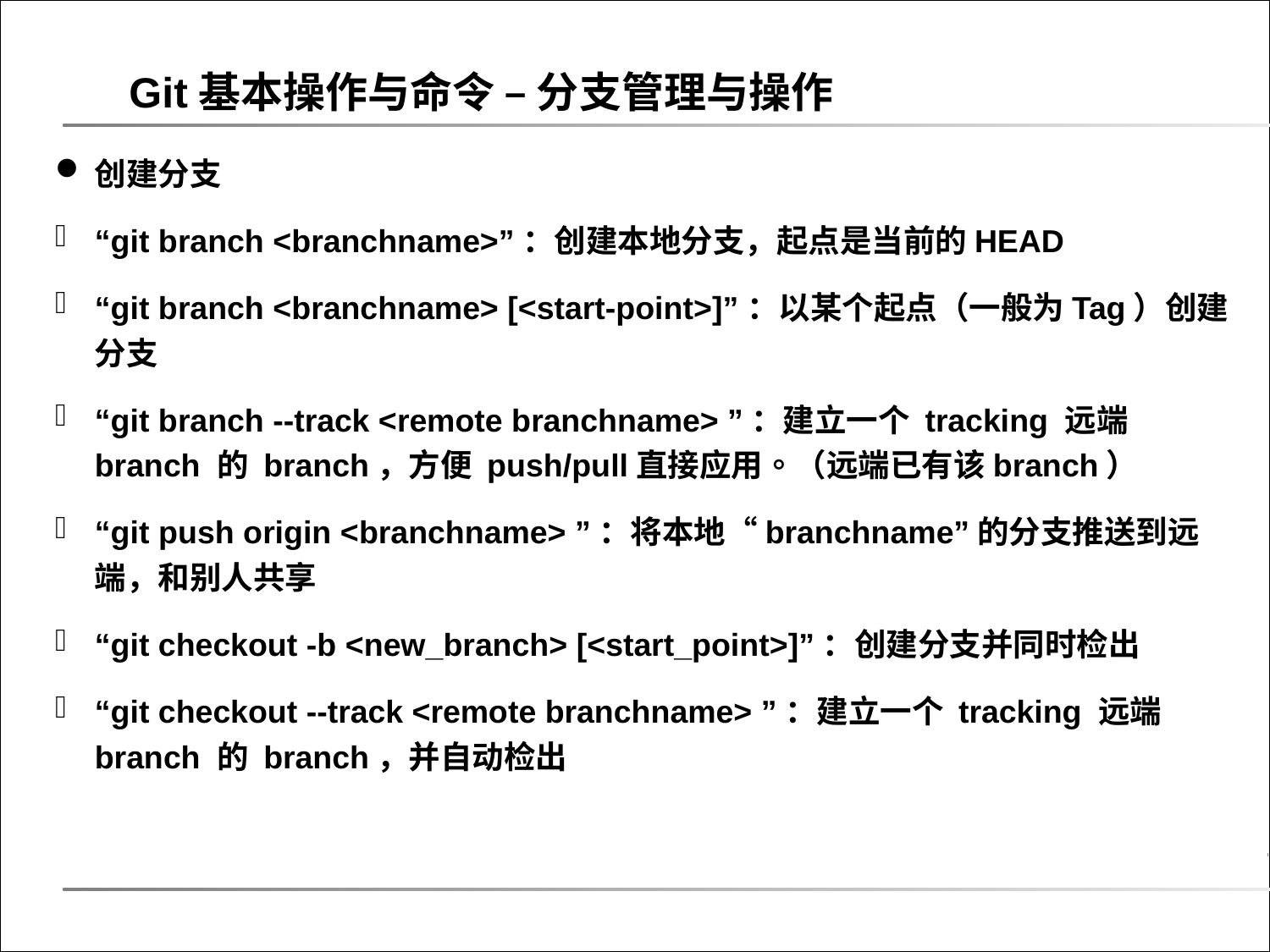

Git基本操作与命令 – 分支管理与操作
创建分支
“git branch <branchname>”：创建本地分支，起点是当前的HEAD
“git branch <branchname> [<start-point>]”：以某个起点（一般为Tag）创建分支
“git branch --track <remote branchname> ”：建立一个 tracking 远端 branch 的 branch，方便 push/pull直接应用。（远端已有该branch）
“git push origin <branchname> ”：将本地“branchname”的分支推送到远端，和别人共享
“git checkout -b <new_branch> [<start_point>]”：创建分支并同时检出
“git checkout --track <remote branchname> ”：建立一个 tracking 远端 branch 的 branch，并自动检出